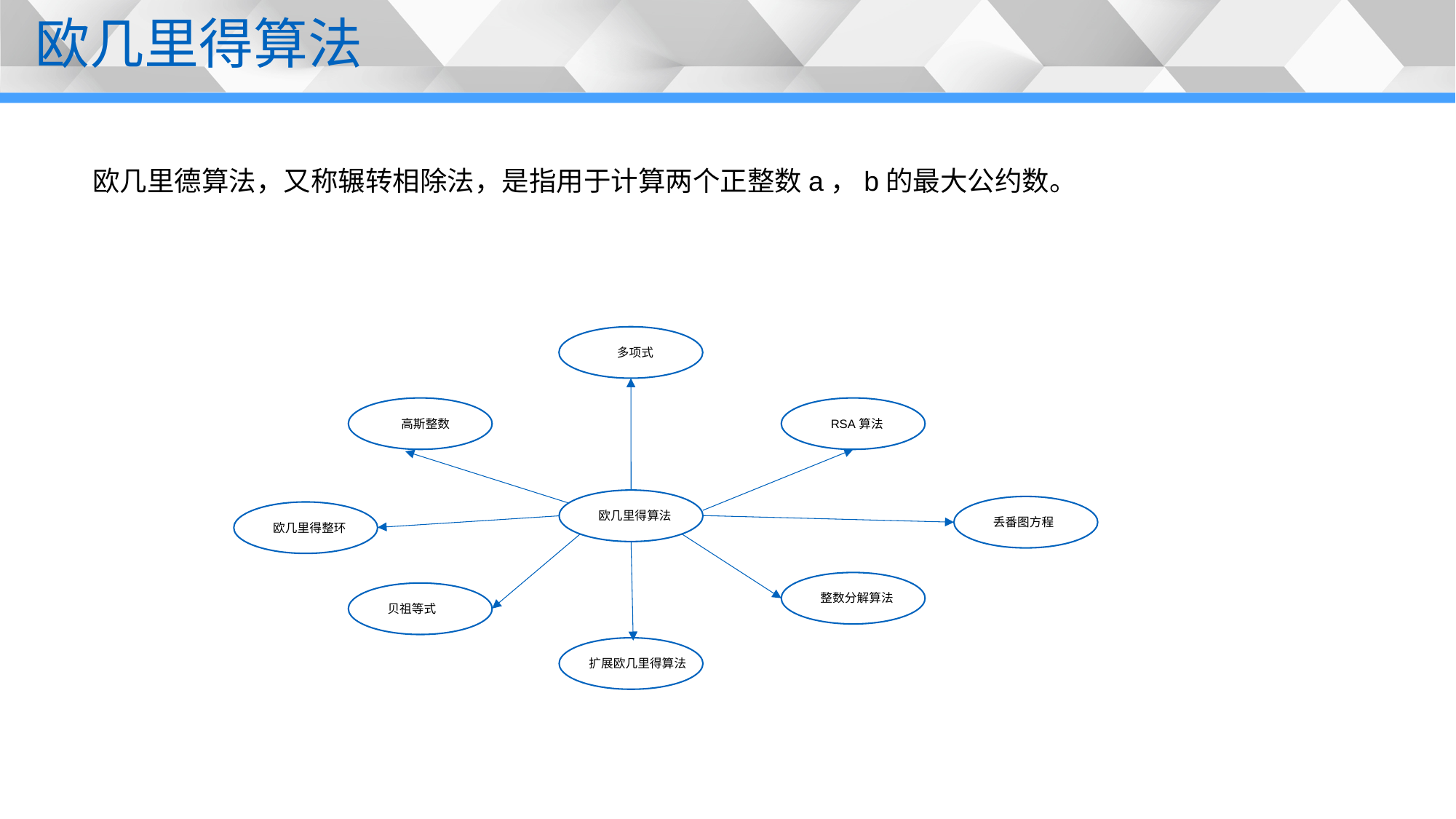

欧几里得算法
欧几里德算法，又称辗转相除法，是指用于计算两个正整数a，b的最大公约数。

多项式

高斯整数

RSA算法

欧几里得算法

丢番图方程

欧几里得整环

整数分解算法

贝祖等式

扩展欧几里得算法